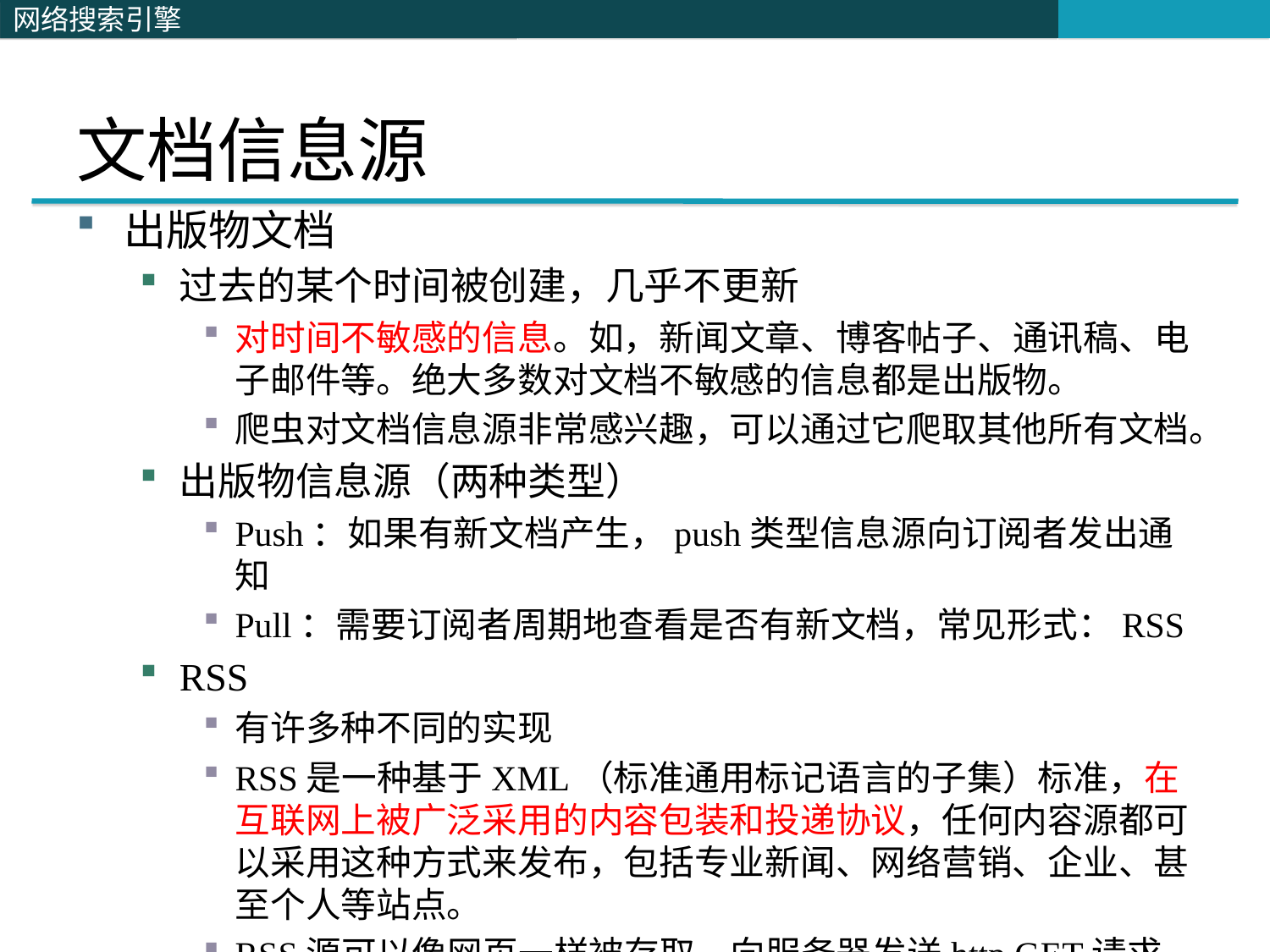

# 文档信息源
出版物文档
过去的某个时间被创建，几乎不更新
对时间不敏感的信息。如，新闻文章、博客帖子、通讯稿、电子邮件等。绝大多数对文档不敏感的信息都是出版物。
爬虫对文档信息源非常感兴趣，可以通过它爬取其他所有文档。
出版物信息源（两种类型）
Push：如果有新文档产生，push类型信息源向订阅者发出通知
Pull：需要订阅者周期地查看是否有新文档，常见形式：RSS
RSS
有许多种不同的实现
RSS是一种基于XML（标准通用标记语言的子集）标准，在互联网上被广泛采用的内容包装和投递协议，任何内容源都可以采用这种方式来发布，包括专业新闻、网络营销、企业、甚至个人等站点。
RSS源可以像网页一样被存取，向服务器发送http GET请求
62